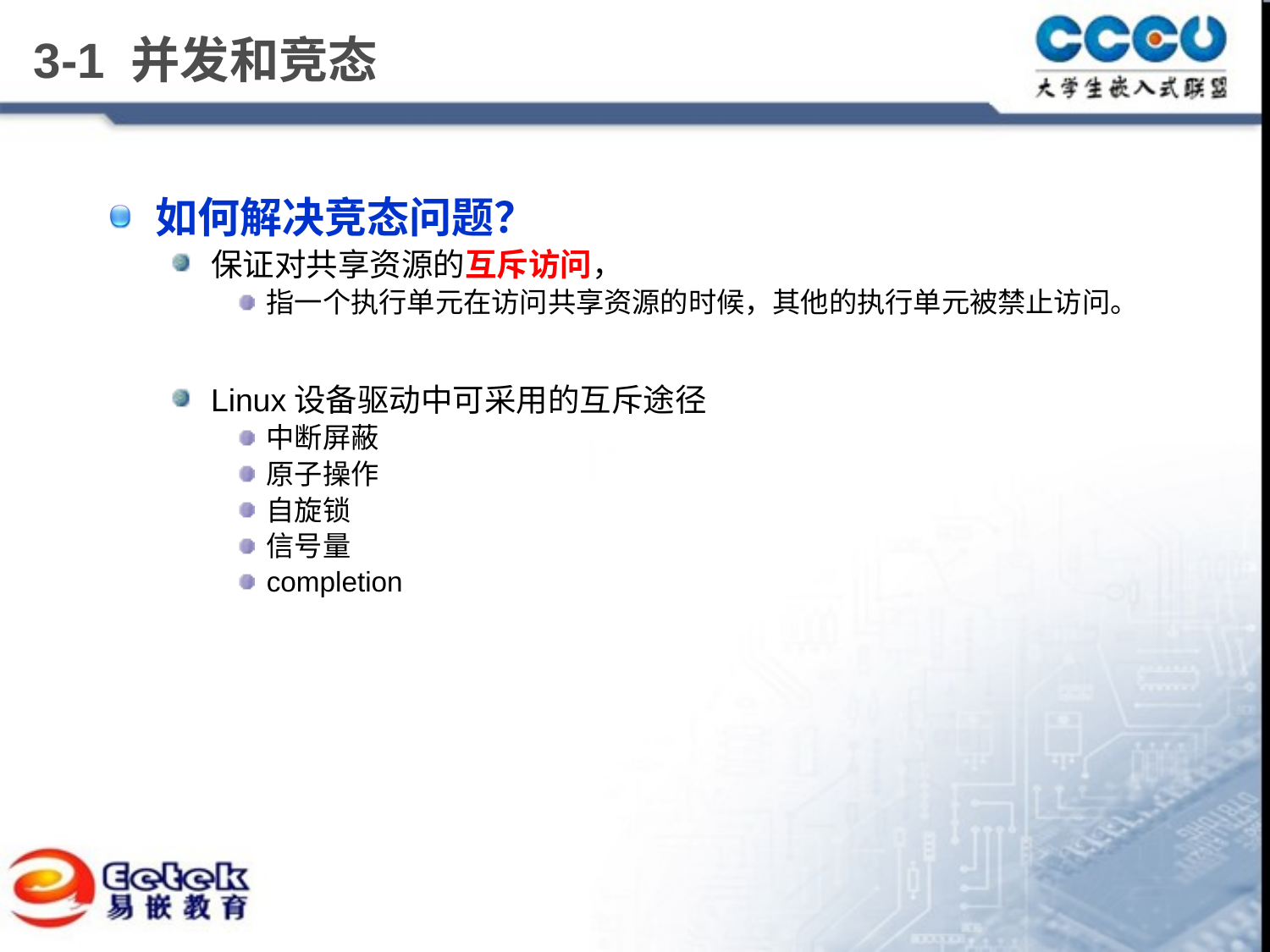

# 3-1 并发和竞态
如何解决竞态问题？
保证对共享资源的互斥访问，
指一个执行单元在访问共享资源的时候，其他的执行单元被禁止访问。

Linux设备驱动中可采用的互斥途径
中断屏蔽
原子操作
自旋锁
信号量
completion